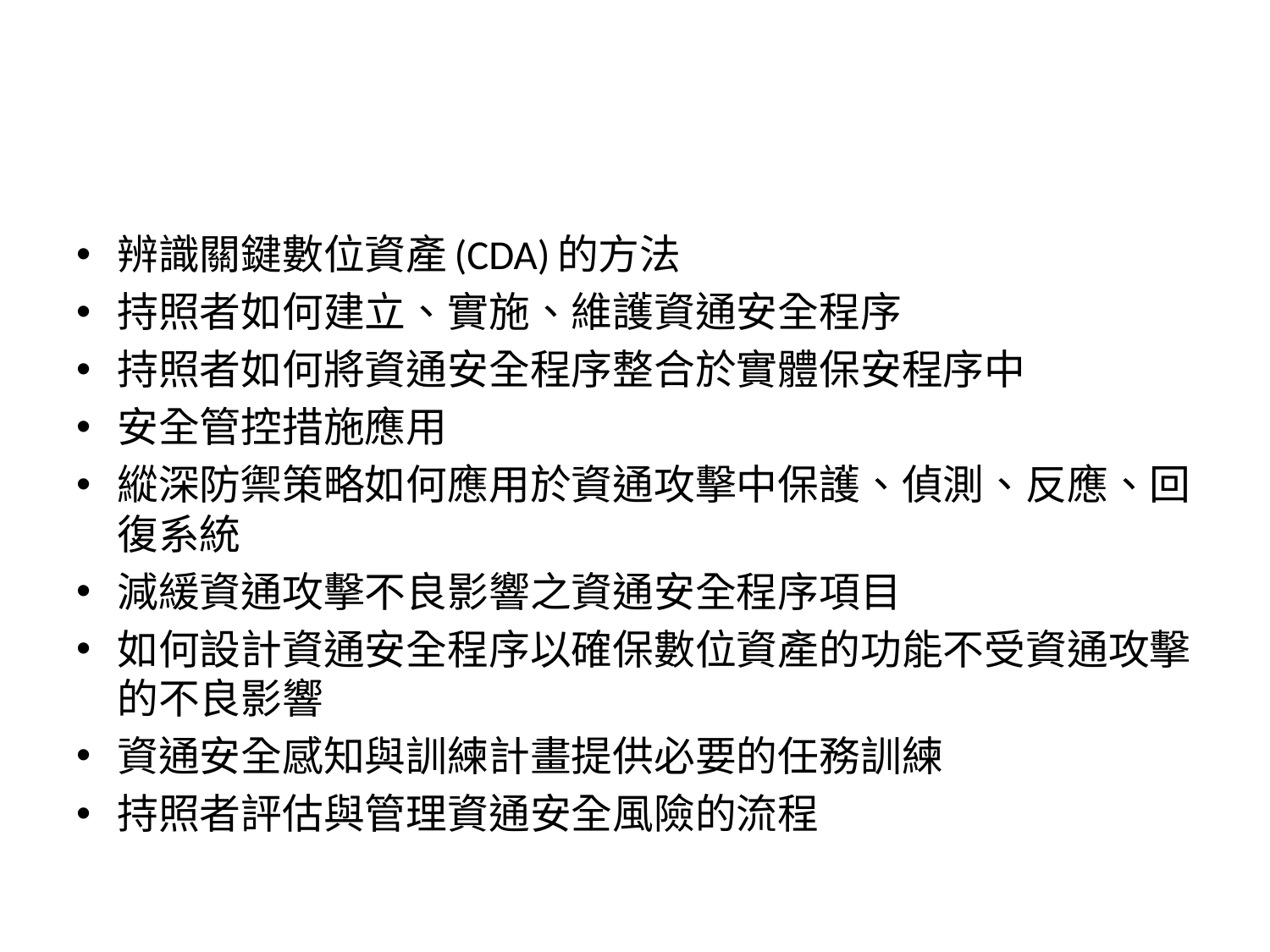

#
辨識關鍵數位資產(CDA)的方法
持照者如何建立、實施、維護資通安全程序
持照者如何將資通安全程序整合於實體保安程序中
安全管控措施應用
縱深防禦策略如何應用於資通攻擊中保護、偵測、反應、回復系統
減緩資通攻擊不良影響之資通安全程序項目
如何設計資通安全程序以確保數位資產的功能不受資通攻擊的不良影響
資通安全感知與訓練計畫提供必要的任務訓練
持照者評估與管理資通安全風險的流程